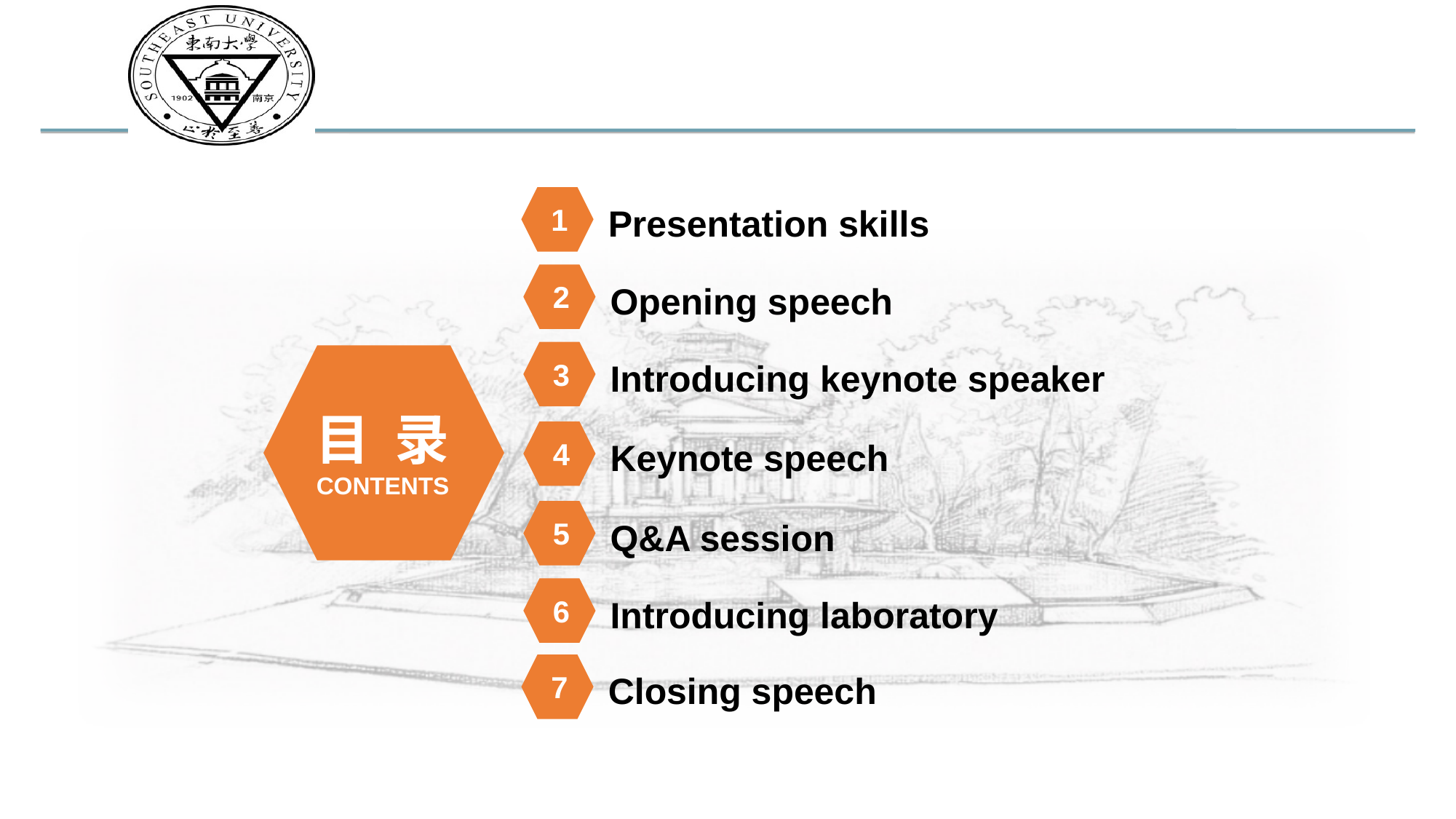

1
Presentation skills

2
Opening speech

3

目  录
CONTENTS
Introducing keynote speaker

4
Keynote speech

5
Q&A session

6
Introducing laboratory

7
Closing speech